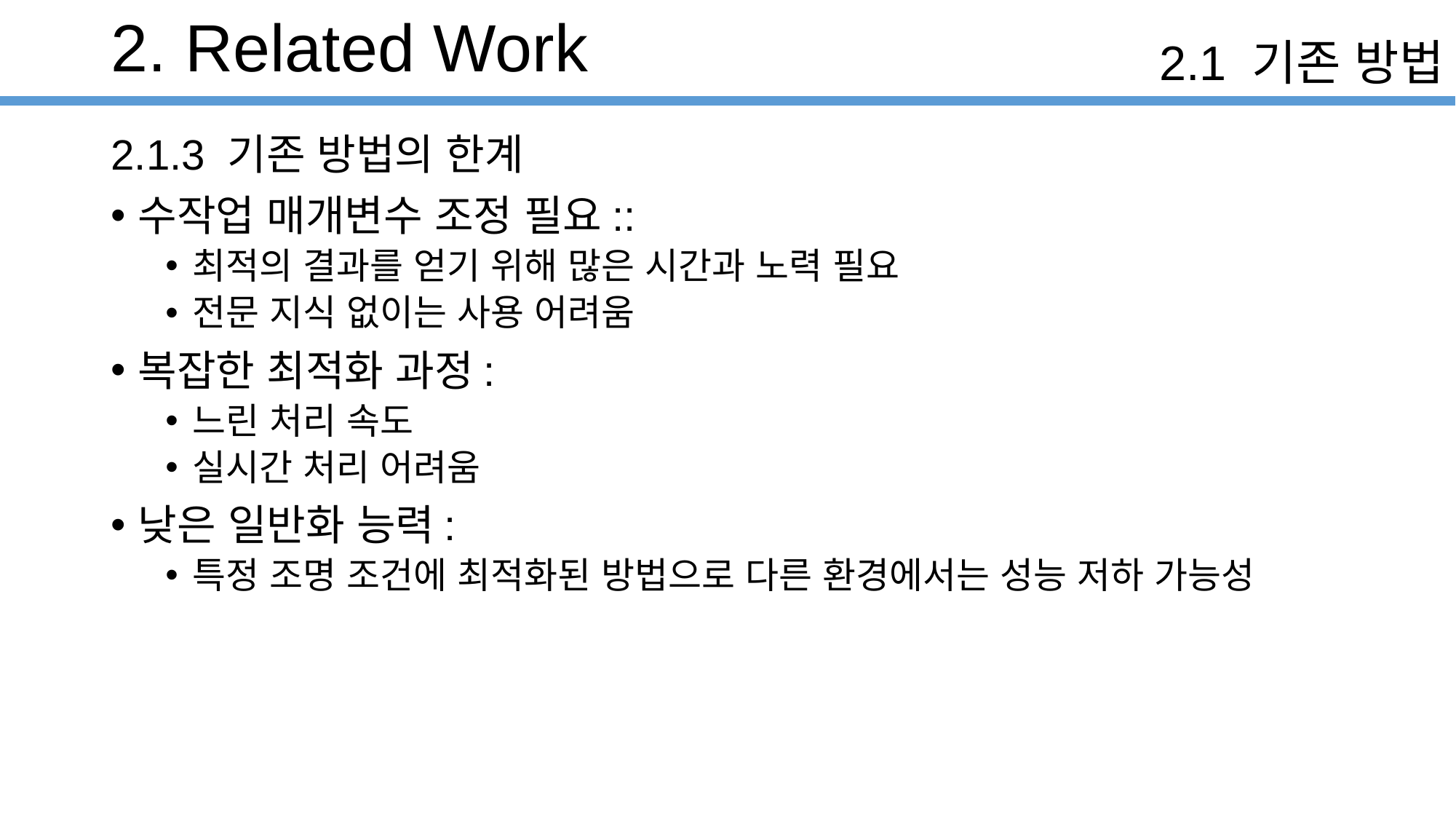

# 2. Related Work
2.1 기존 방법
2.1.3 기존 방법의 한계
수작업 매개변수 조정 필요::
최적의 결과를 얻기 위해 많은 시간과 노력 필요
전문 지식 없이는 사용 어려움
복잡한 최적화 과정:
느린 처리 속도
실시간 처리 어려움
낮은 일반화 능력:
특정 조명 조건에 최적화된 방법으로 다른 환경에서는 성능 저하 가능성